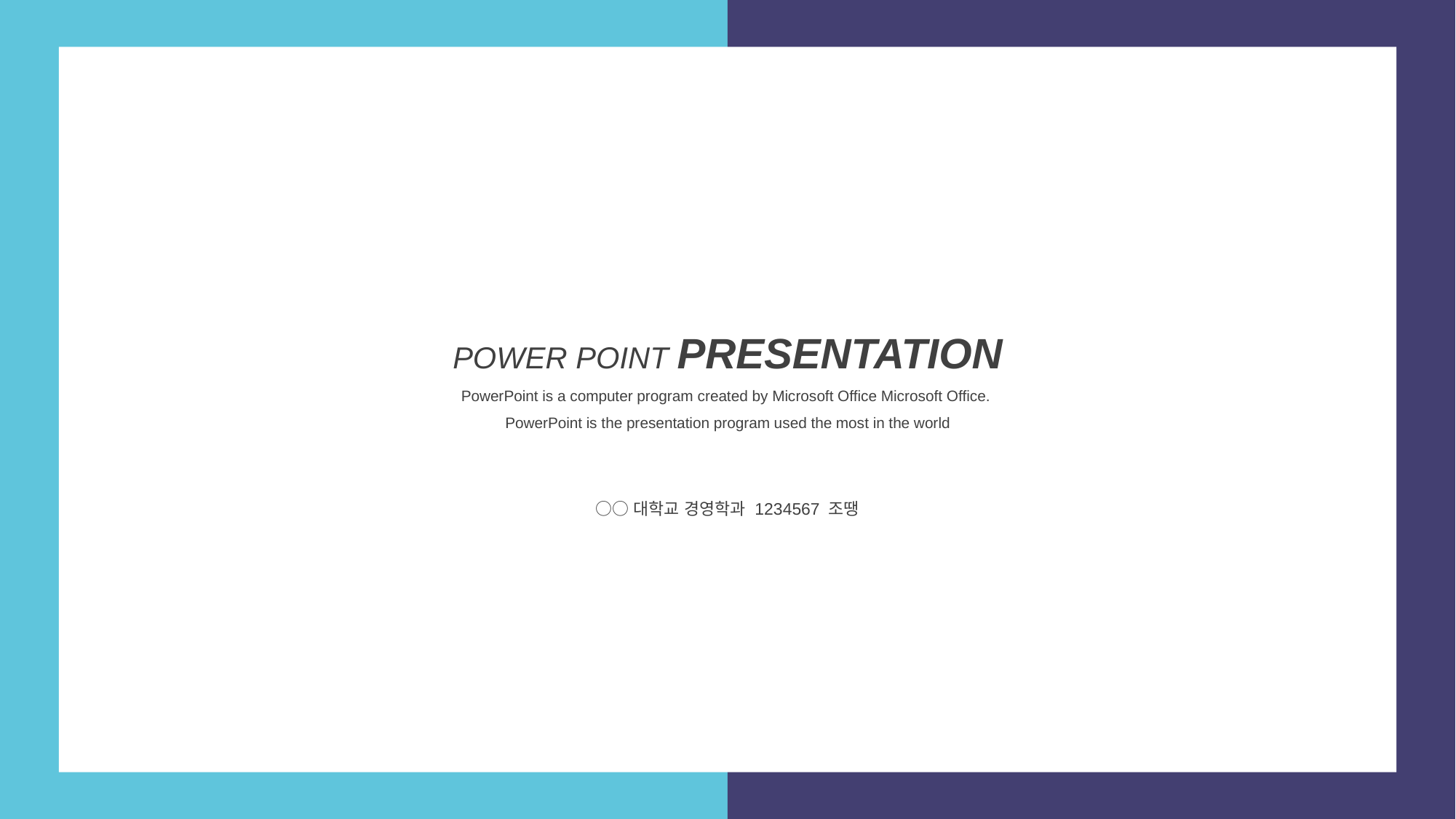

POWER POINT PRESENTATION
PowerPoint is a computer program created by Microsoft Office Microsoft Office.
PowerPoint is the presentation program used the most in the world

○○대학교 경영학과 1234567 조땡